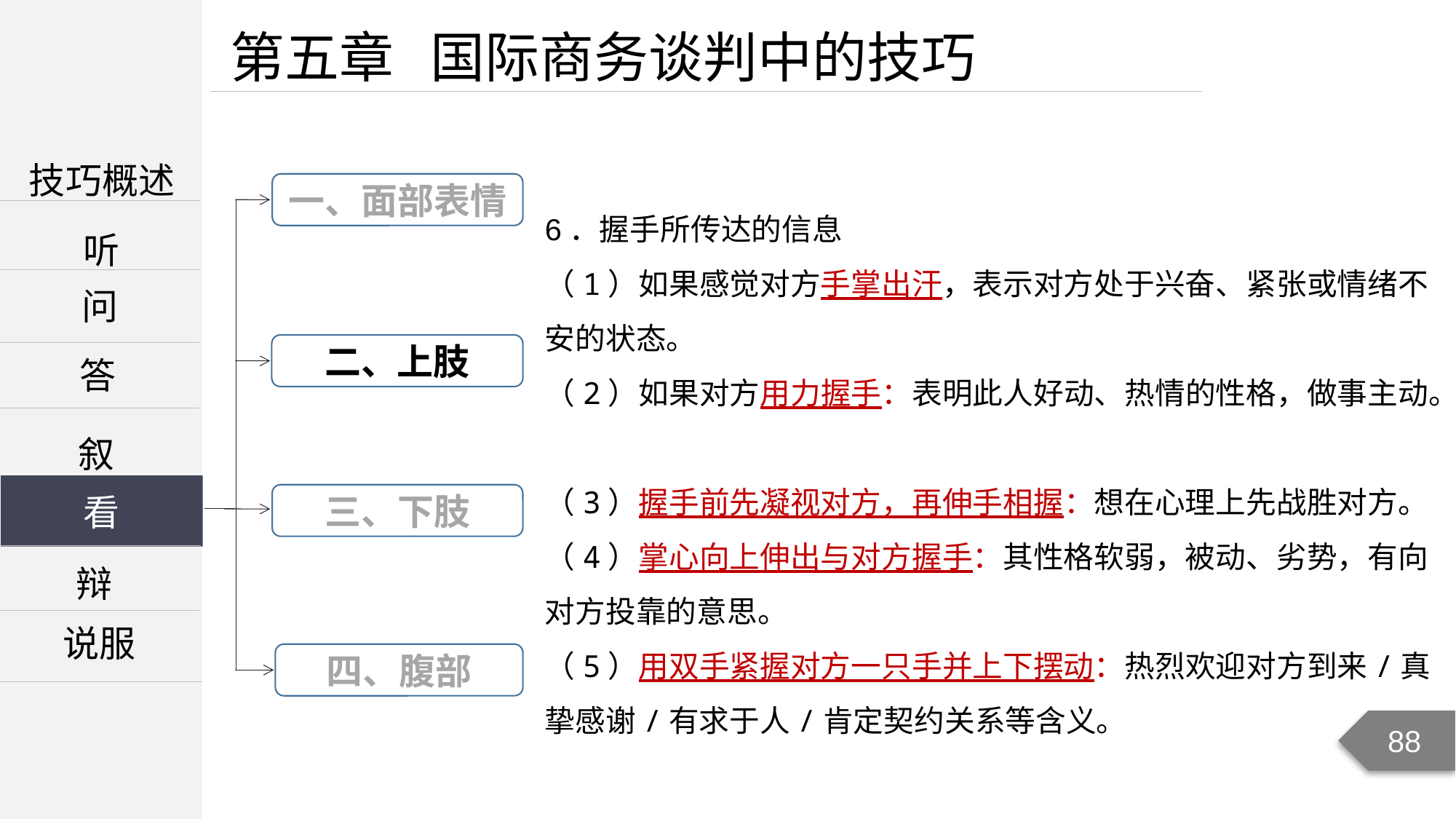

第五章   国际商务谈判中的技巧
技巧概述
一、面部表情
6．握手所传达的信息
（1）如果感觉对方手掌出汗，表示对方处于兴奋、紧张或情绪不安的状态。
（2）如果对方用力握手：表明此人好动、热情的性格，做事主动。
（3）握手前先凝视对方，再伸手相握：想在心理上先战胜对方。
（4）掌心向上伸出与对方握手：其性格软弱，被动、劣势，有向对方投靠的意思。
（5）用双手紧握对方一只手并上下摆动：热烈欢迎对方到来/真挚感谢/有求于人/肯定契约关系等含义。

听
问
二、上肢
答
叙
看
看
三、下肢
辩
说服
四、腹部
88